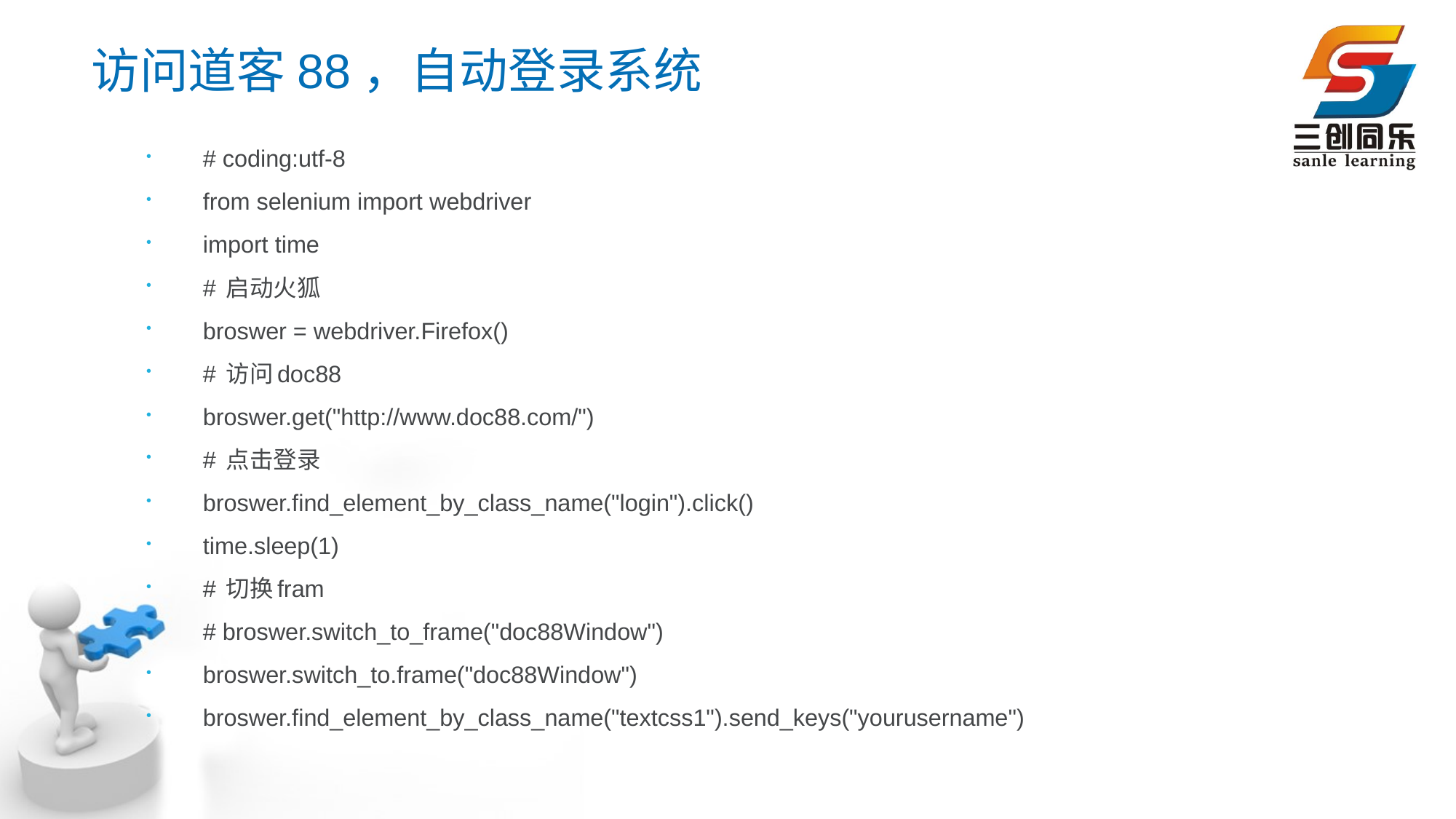

# 访问道客88，自动登录系统
# coding:utf-8
from selenium import webdriver
import time
# 启动火狐
broswer = webdriver.Firefox()
# 访问doc88
broswer.get("http://www.doc88.com/")
# 点击登录
broswer.find_element_by_class_name("login").click()
time.sleep(1)
# 切换fram
# broswer.switch_to_frame("doc88Window")
broswer.switch_to.frame("doc88Window")
broswer.find_element_by_class_name("textcss1").send_keys("yourusername")